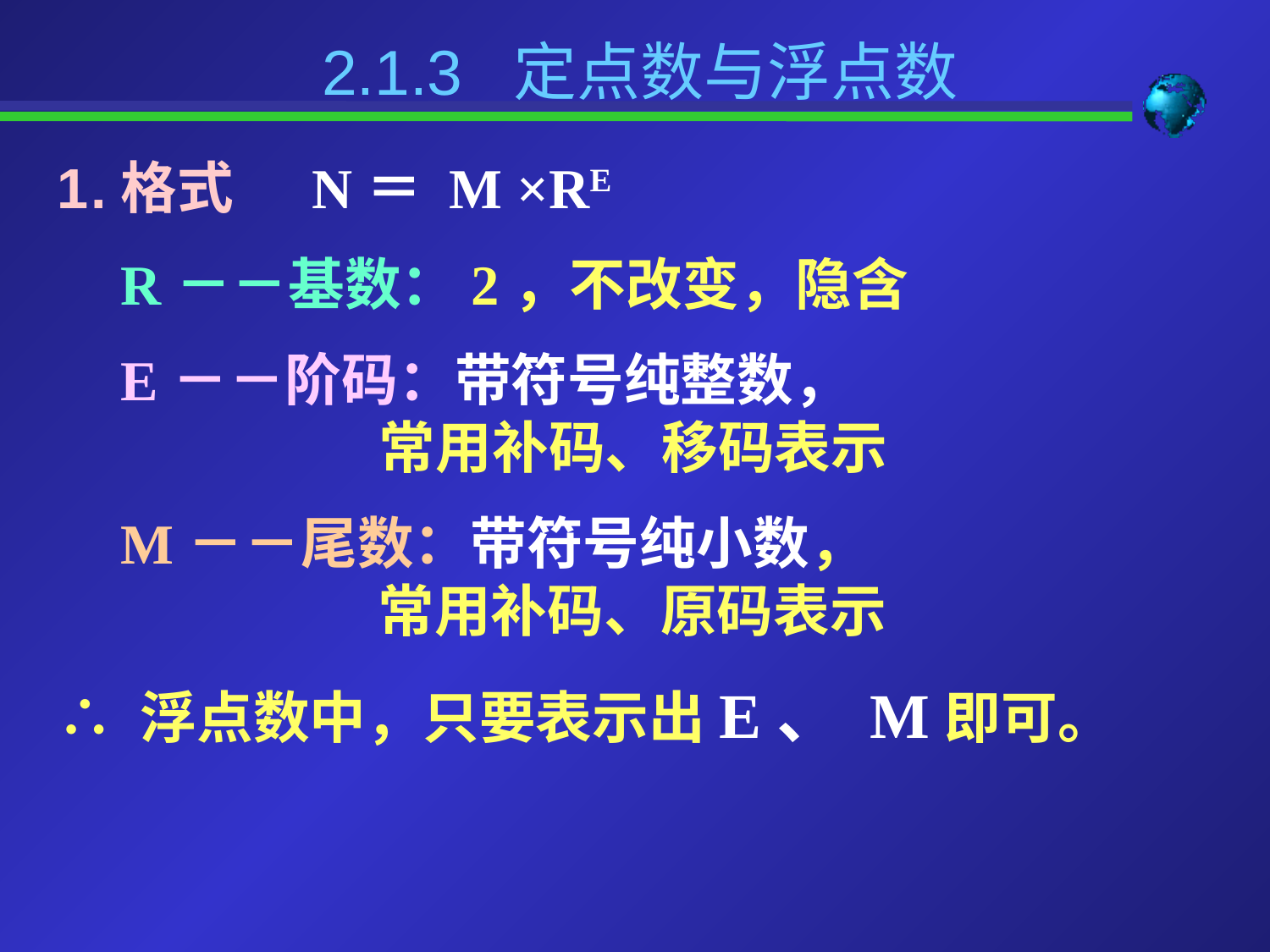

2.1.3  定点数与浮点数
格式     N＝ M ×RE
	R－－基数：2，不改变，隐含
	E－－阶码：带符号纯整数，
                    常用补码、移码表示
	M－－尾数：带符号纯小数，
                    常用补码、原码表示
∴ 浮点数中，只要表示出E、 M即可。